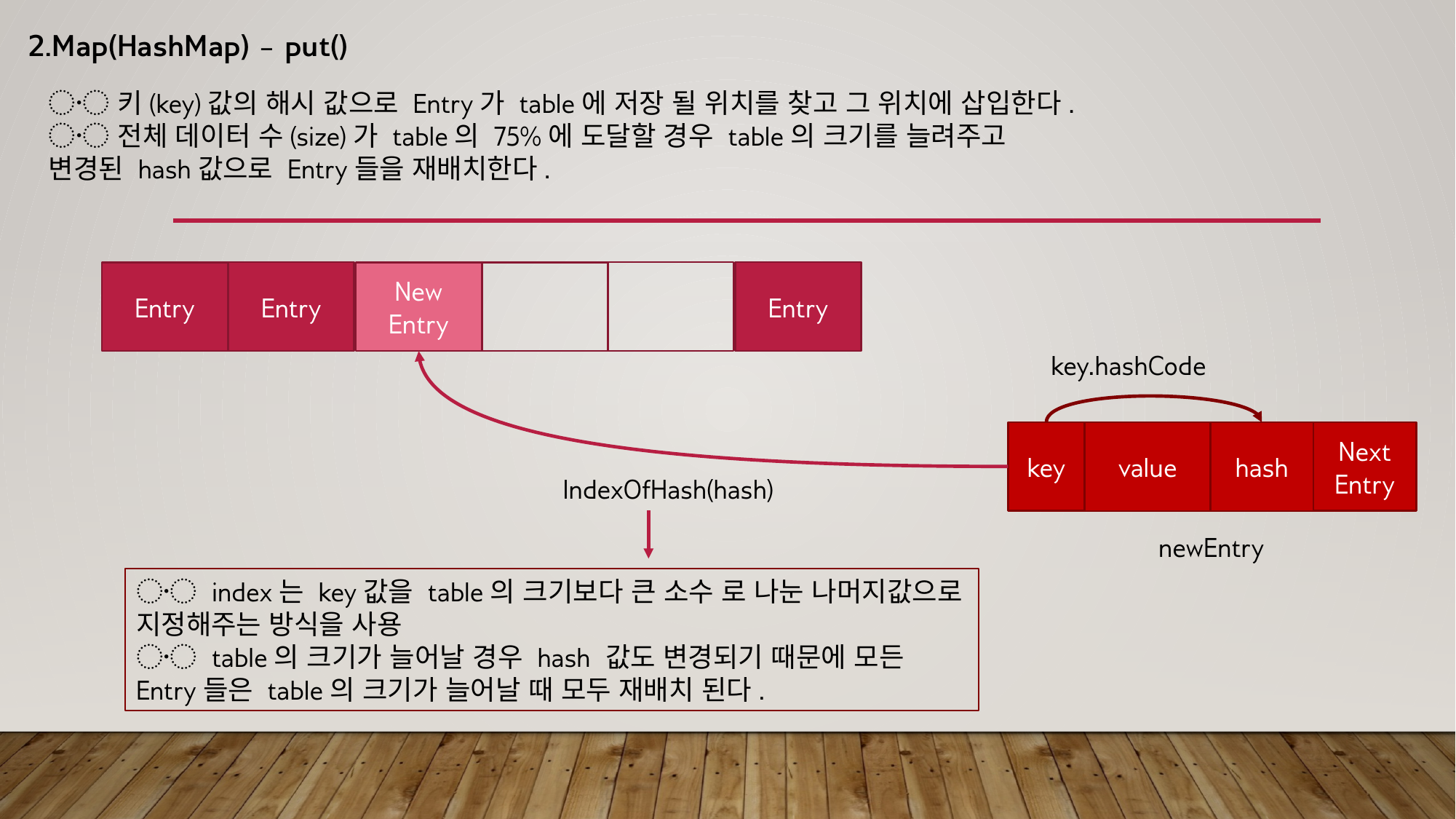

2.Map(HashMap) – put()
〮 키(key)값의 해시 값으로 Entry가 table에 저장 될 위치를 찾고 그 위치에 삽입한다.
〮 전체 데이터 수(size)가 table의 75%에 도달할 경우 table의 크기를 늘려주고
변경된 hash값으로 Entry들을 재배치한다.
Entry

Entry

New
Entry
Entry
key.hashCode
key
Next
Entry
value
hash
IndexOfHash(hash)
newEntry
〮 index는 key값을 table의 크기보다 큰 소수 로 나눈 나머지값으로
지정해주는 방식을 사용
〮 table의 크기가 늘어날 경우 hash 값도 변경되기 때문에 모든 Entry들은 table의 크기가 늘어날 때 모두 재배치 된다.